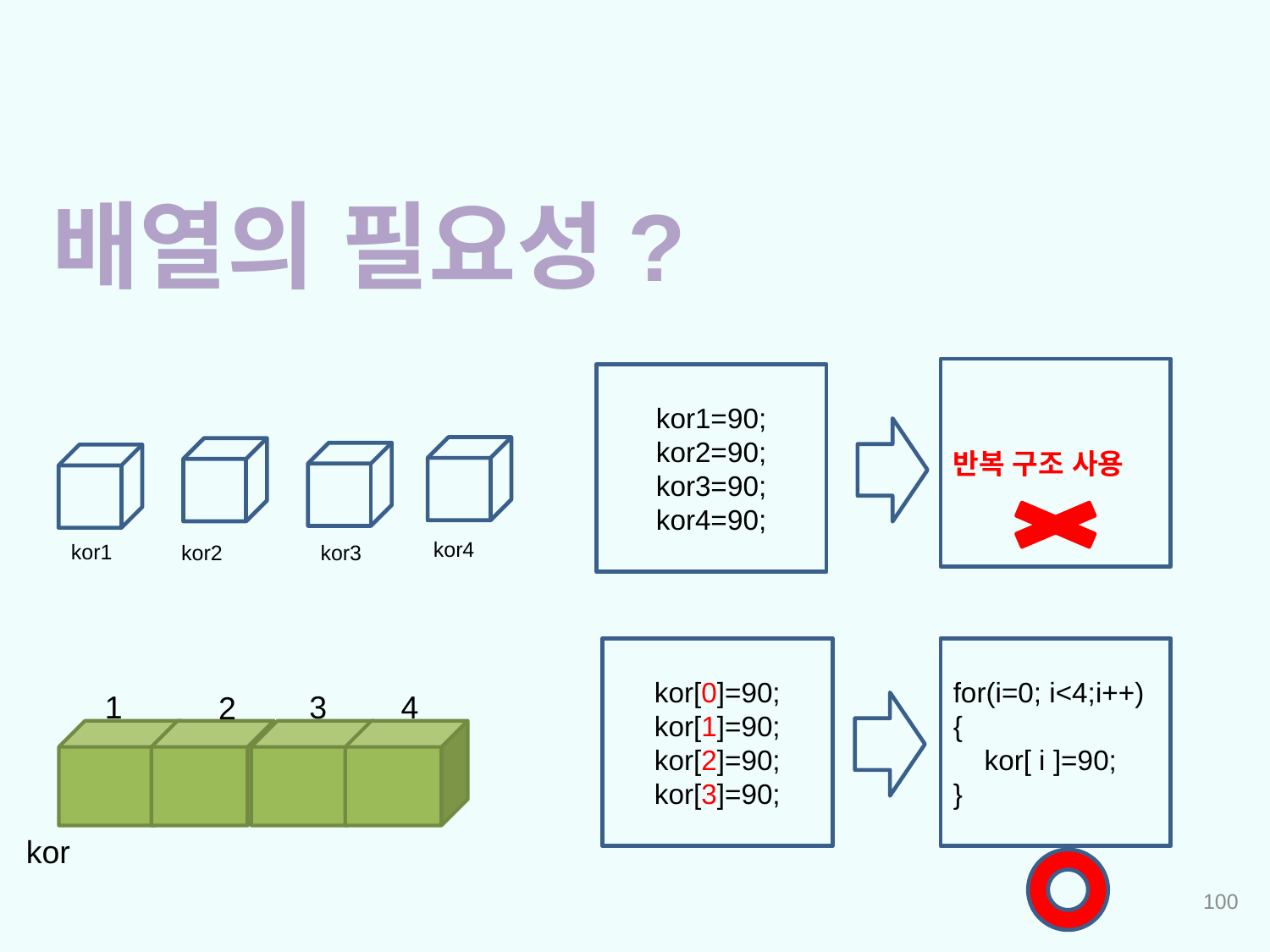

배열의 필요성?
반복 구조 사용
kor1=90;
kor2=90;
kor3=90;
kor4=90;

kor4
kor1
kor2
kor3

kor[0]=90;
kor[1]=90;
kor[2]=90;
kor[3]=90;
for(i=0; i<4;i++)
{
    kor[ i ]=90;
}
1
3
4
2

kor

100